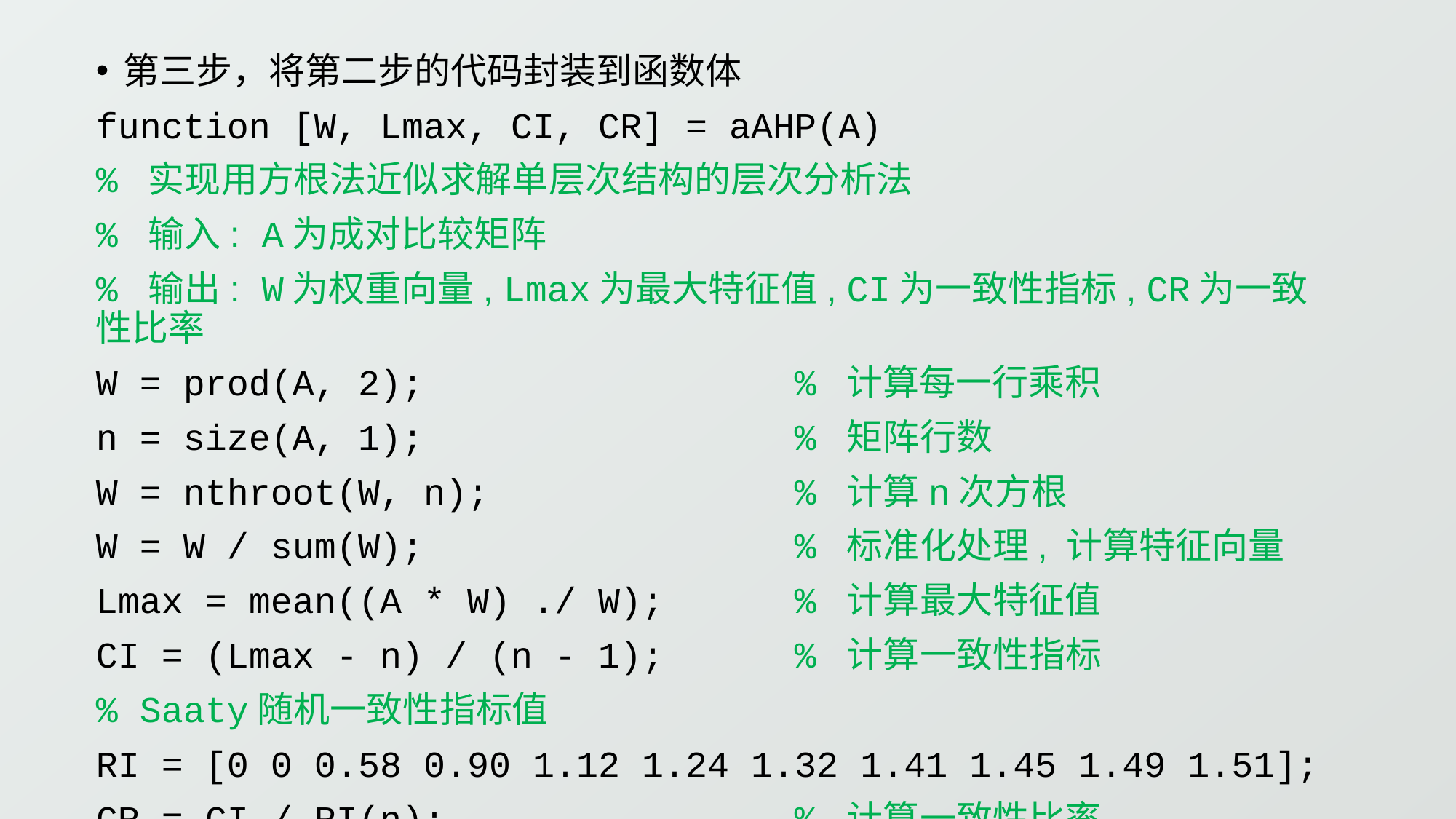

第三步，将第二步的代码封装到函数体
function [W, Lmax, CI, CR] = aAHP(A)
% 实现用方根法近似求解单层次结构的层次分析法
% 输入: A为成对比较矩阵
% 输出: W为权重向量, Lmax为最大特征值, CI为一致性指标, CR为一致性比率
W = prod(A, 2);                 % 计算每一行乘积
n = size(A, 1);                 % 矩阵行数
W = nthroot(W, n);              % 计算n次方根
W = W / sum(W);                 % 标准化处理, 计算特征向量
Lmax = mean((A * W) ./ W);      % 计算最大特征值
CI = (Lmax - n) / (n - 1);      % 计算一致性指标
% Saaty随机一致性指标值
RI = [0 0 0.58 0.90 1.12 1.24 1.32 1.41 1.45 1.49 1.51];
CR = CI / RI(n);                % 计算一致性比率